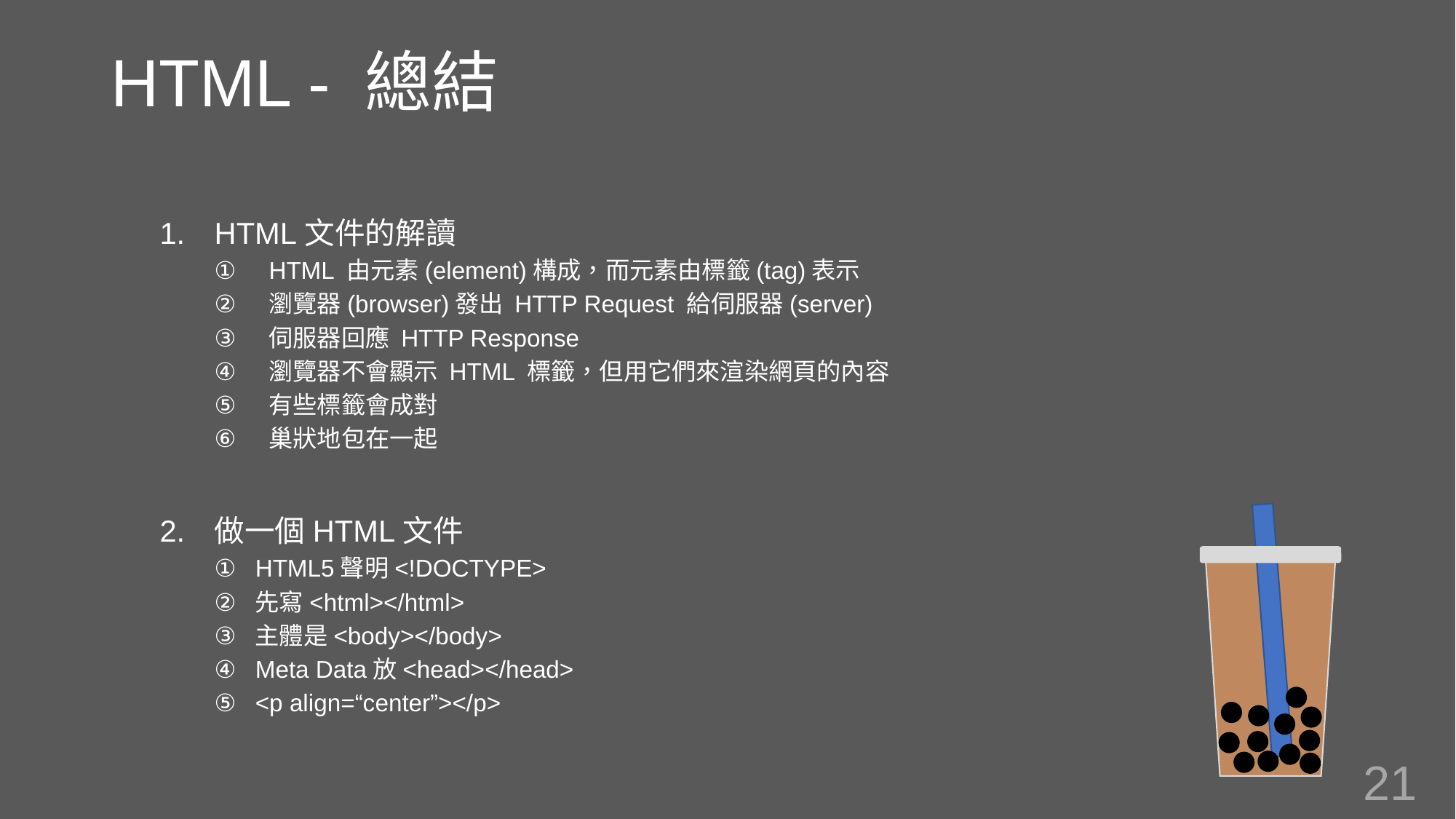

HTML - 總結
HTML文件的解讀
HTML 由元素(element)構成，而元素由標籤(tag)表示
瀏覽器(browser)發出 HTTP Request 給伺服器(server)
伺服器回應 HTTP Response
瀏覽器不會顯示 HTML 標籤，但用它們來渲染網頁的內容
有些標籤會成對
巢狀地包在一起

做一個HTML文件
HTML5聲明<!DOCTYPE>
先寫<html></html>
主體是<body></body>
Meta Data放<head></head>
<p align=“center”></p>

21